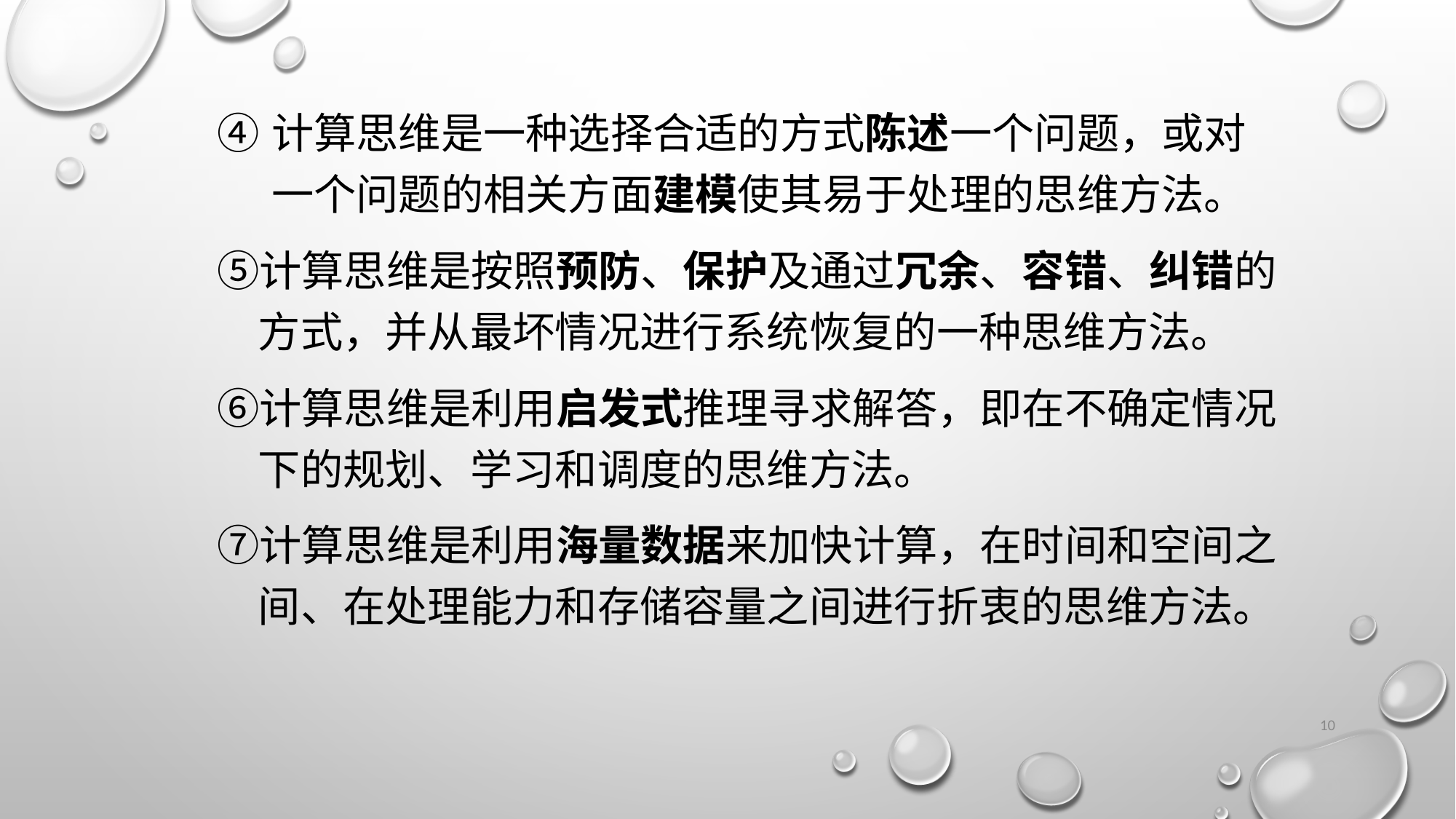

计算思维是一种选择合适的方式陈述一个问题，或对一个问题的相关方面建模使其易于处理的思维方法。
计算思维是按照预防、保护及通过冗余、容错、纠错的方式，并从最坏情况进行系统恢复的一种思维方法。
计算思维是利用启发式推理寻求解答，即在不确定情况下的规划、学习和调度的思维方法。
计算思维是利用海量数据来加快计算，在时间和空间之间、在处理能力和存储容量之间进行折衷的思维方法。
10